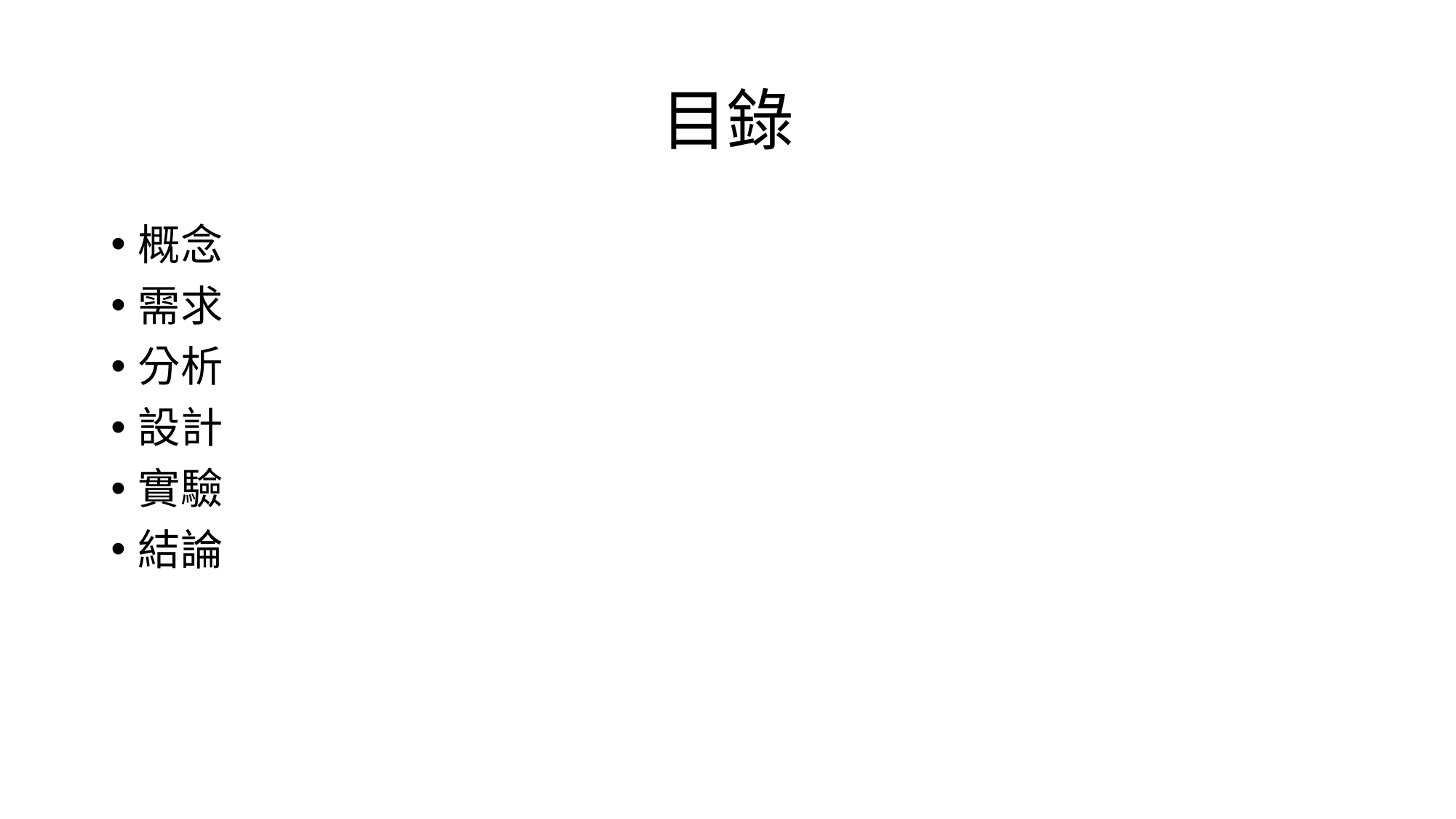

# 目錄
概念
需求
分析
設計
實驗
結論